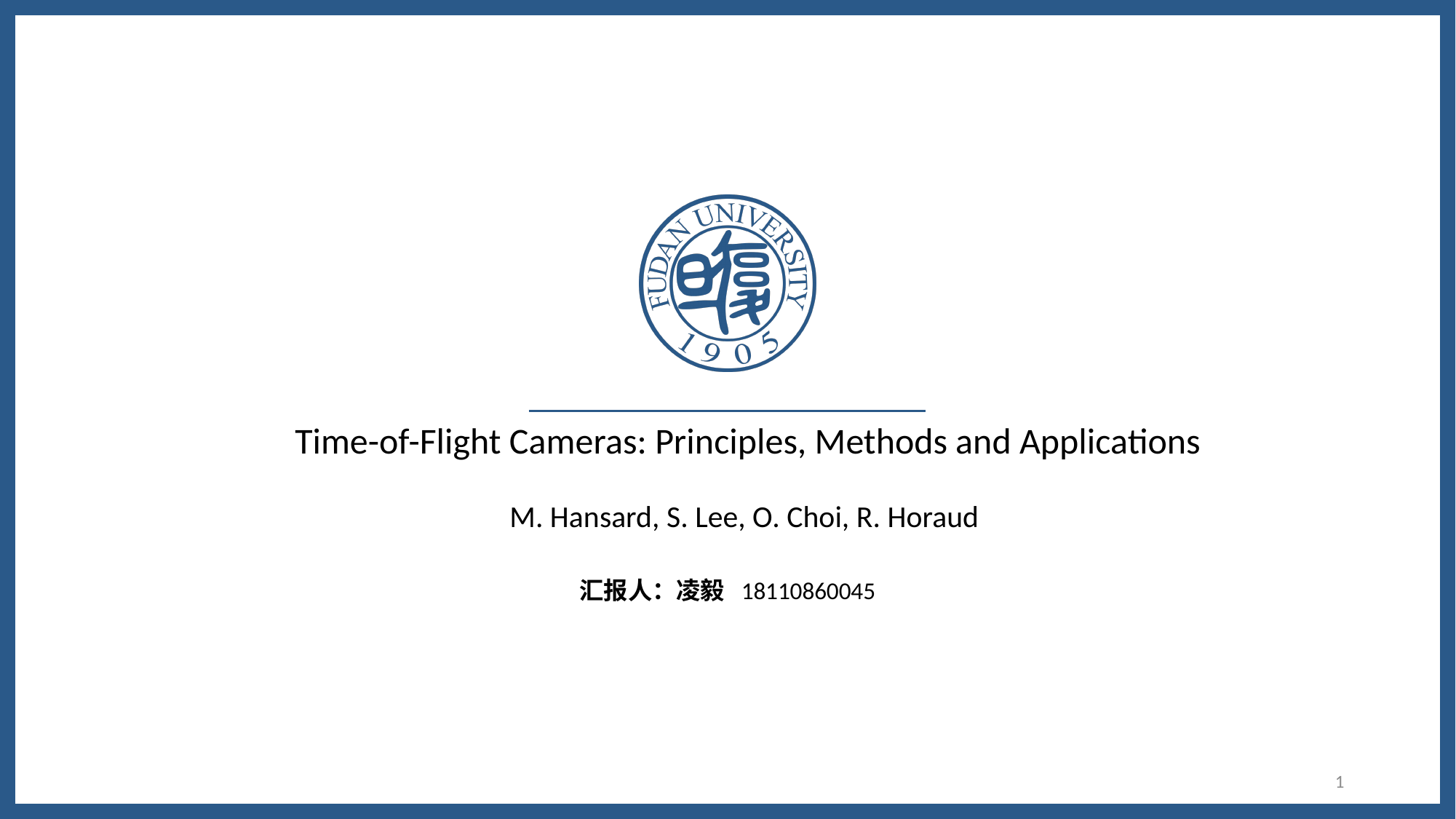

# Time-of-Flight Cameras: Principles, Methods and Applications M. Hansard, S. Lee, O. Choi, R. Horaud
汇报人：凌毅  18110860045
1